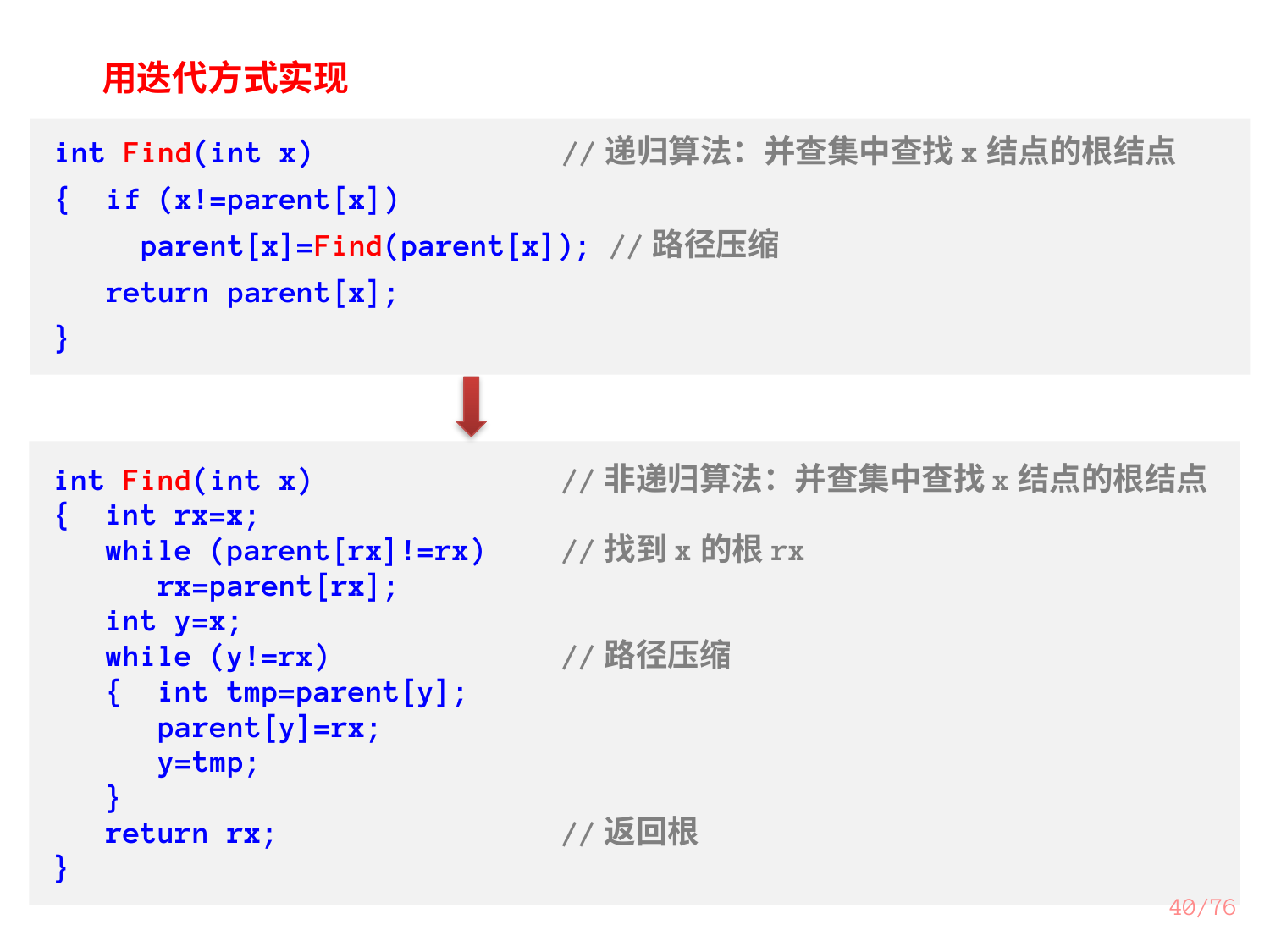

用迭代方式实现
int Find(int x)		//递归算法：并查集中查找x结点的根结点
{  if (x!=parent[x])
     parent[x]=Find(parent[x]); //路径压缩
   return parent[x];
}

int Find(int x)		//非递归算法：并查集中查找x结点的根结点
{  int rx=x;
   while (parent[rx]!=rx)	//找到x的根rx
      rx=parent[rx];
   int y=x;
   while (y!=rx)		//路径压缩
   {  int tmp=parent[y];
      parent[y]=rx;
      y=tmp;
   }
   return rx;			//返回根
}
40/76